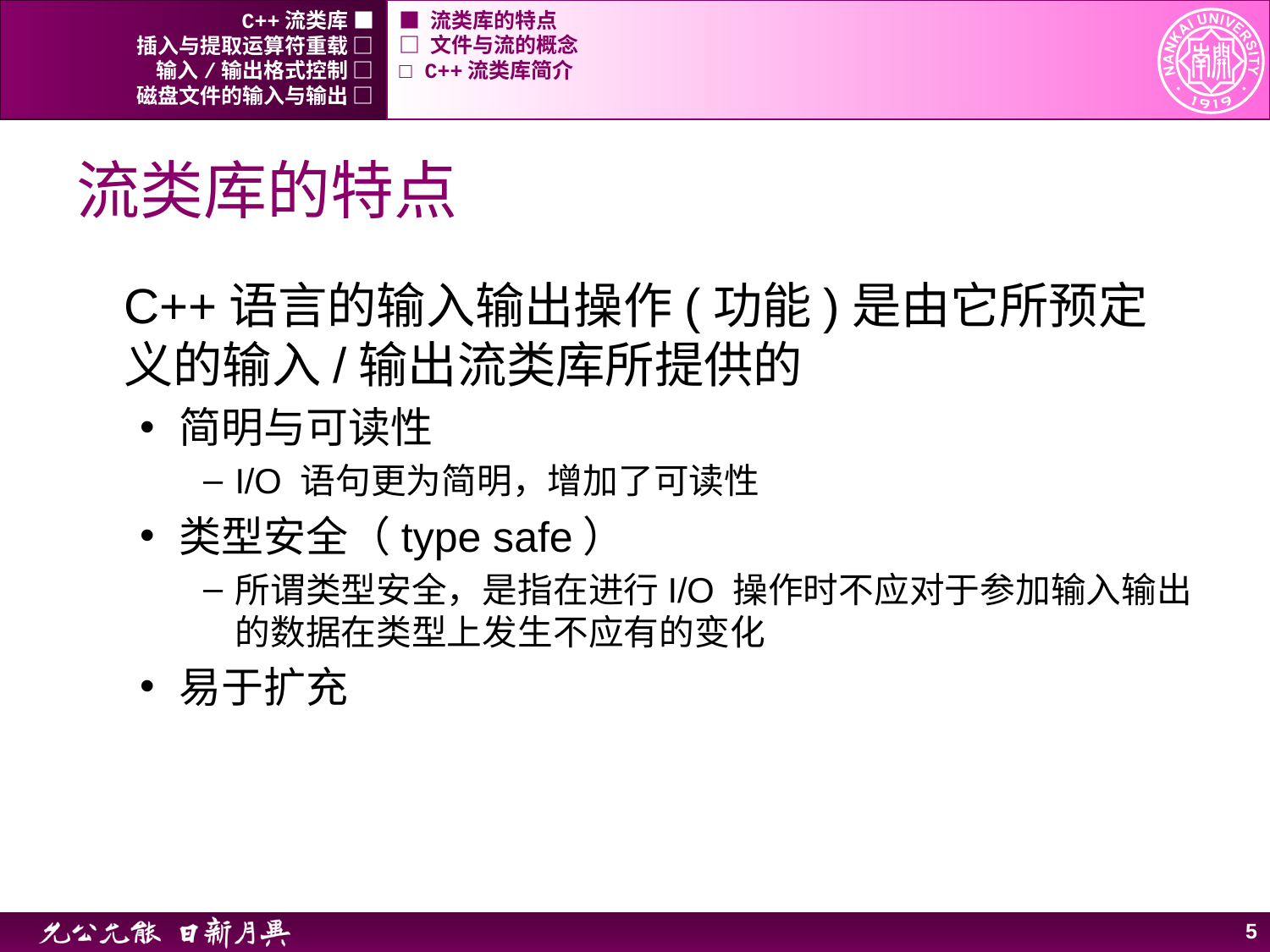

C++流类库 ■
■ 流类库的特点
插入与提取运算符重载 □
□ 文件与流的概念
输入/输出格式控制 □
□ C++流类库简介
磁盘文件的输入与输出 □
# 流类库的特点
	C++语言的输入输出操作(功能)是由它所预定义的输入/输出流类库所提供的
简明与可读性
I/O 语句更为简明，增加了可读性
类型安全（type safe）
所谓类型安全，是指在进行I/O 操作时不应对于参加输入输出的数据在类型上发生不应有的变化
易于扩充
5